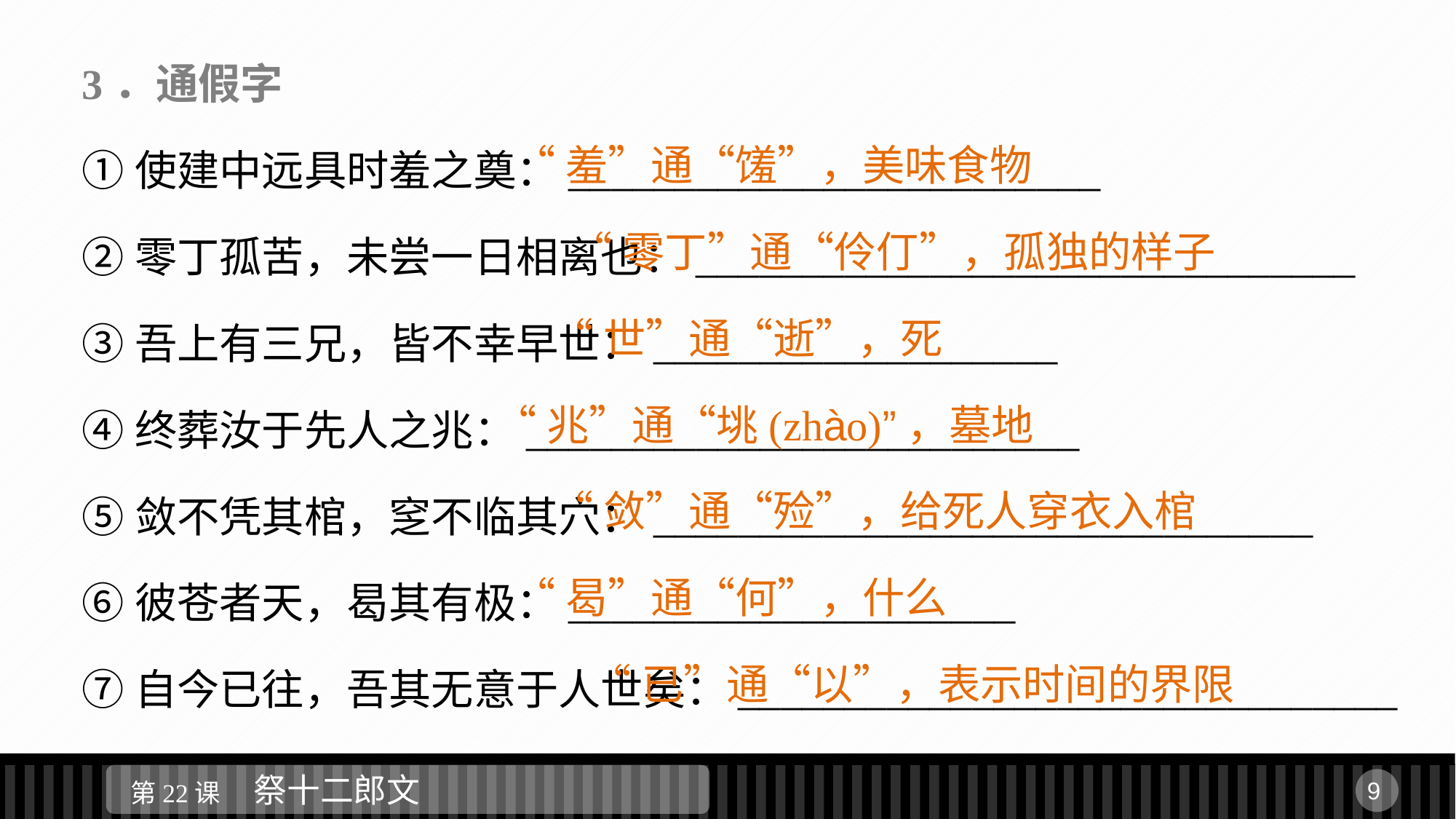

3．通假字
①使建中远具时羞之奠：_________________________
②零丁孤苦，未尝一日相离也：_______________________________
③吾上有三兄，皆不幸早世：___________________
④终葬汝于先人之兆：__________________________
⑤敛不凭其棺，窆不临其穴：_______________________________
⑥彼苍者天，曷其有极：_____________________
⑦自今已往，吾其无意于人世矣：_______________________________
  “羞”通“馐”，美味食物
        “零丁”通“伶仃”，孤独的样子
      “世”通“逝”，死
“兆”通“垗(zhào)”，墓地
      “敛”通“殓”，给死人穿衣入棺
  “曷”通“何”，什么
          “已”通“以”，表示时间的界限